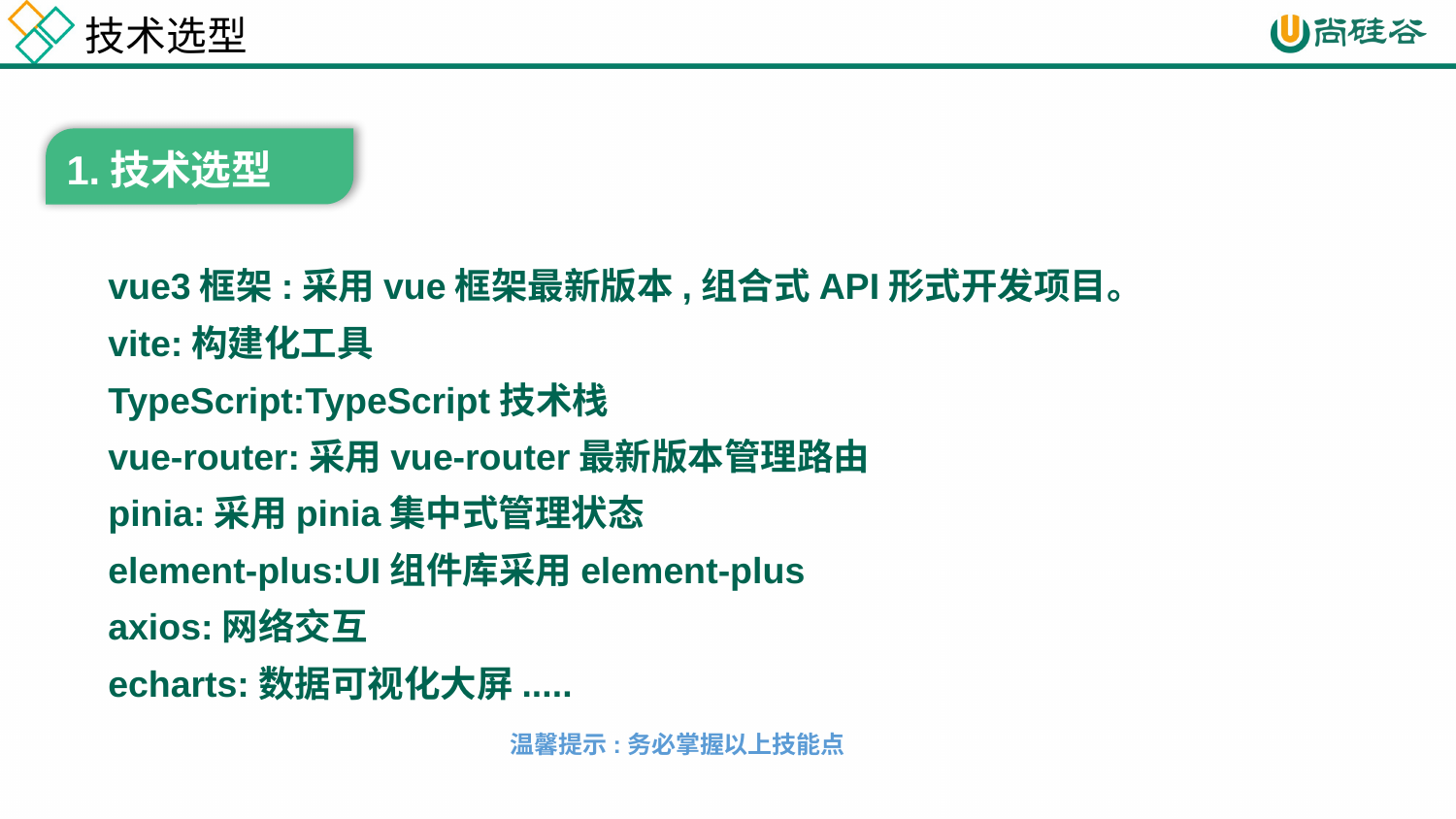

技术选型

1.技术选型
vue3框架:采用vue框架最新版本,组合式API形式开发项目。
vite:构建化工具
TypeScript:TypeScript技术栈
vue-router:采用vue-router最新版本管理路由
pinia:采用pinia集中式管理状态
element-plus:UI组件库采用element-plus
axios:网络交互
echarts:数据可视化大屏.....
                                                 温馨提示:务必掌握以上技能点